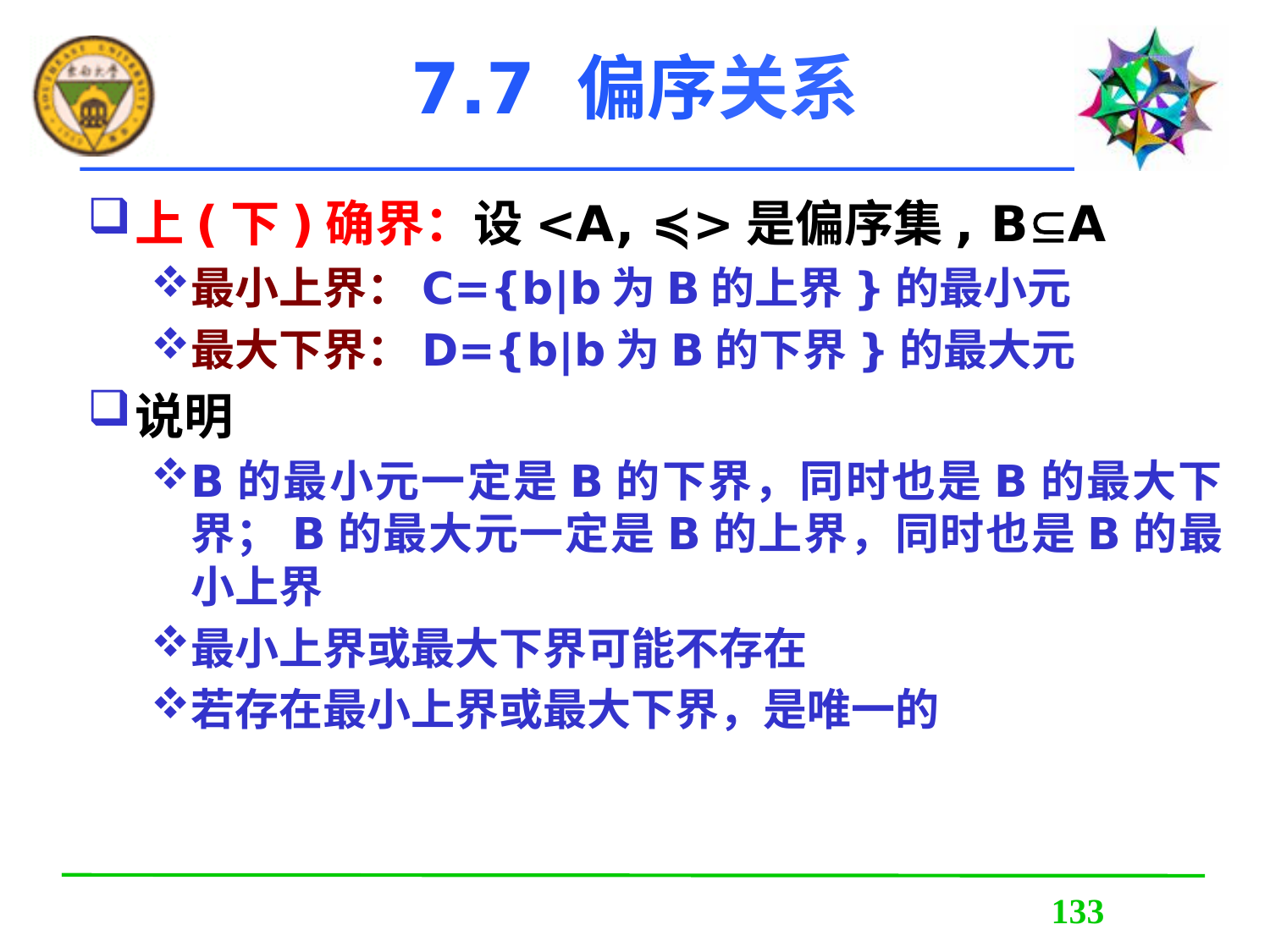

# 7.7 偏序关系
上(下)确界：设<A, ≼>是偏序集, B⊆A
最小上界：C={b|b为B的上界}的最小元
最大下界：D={b|b为B的下界}的最大元
说明
B的最小元一定是B的下界，同时也是B的最大下界；B的最大元一定是B的上界，同时也是B的最小上界
最小上界或最大下界可能不存在
若存在最小上界或最大下界，是唯一的